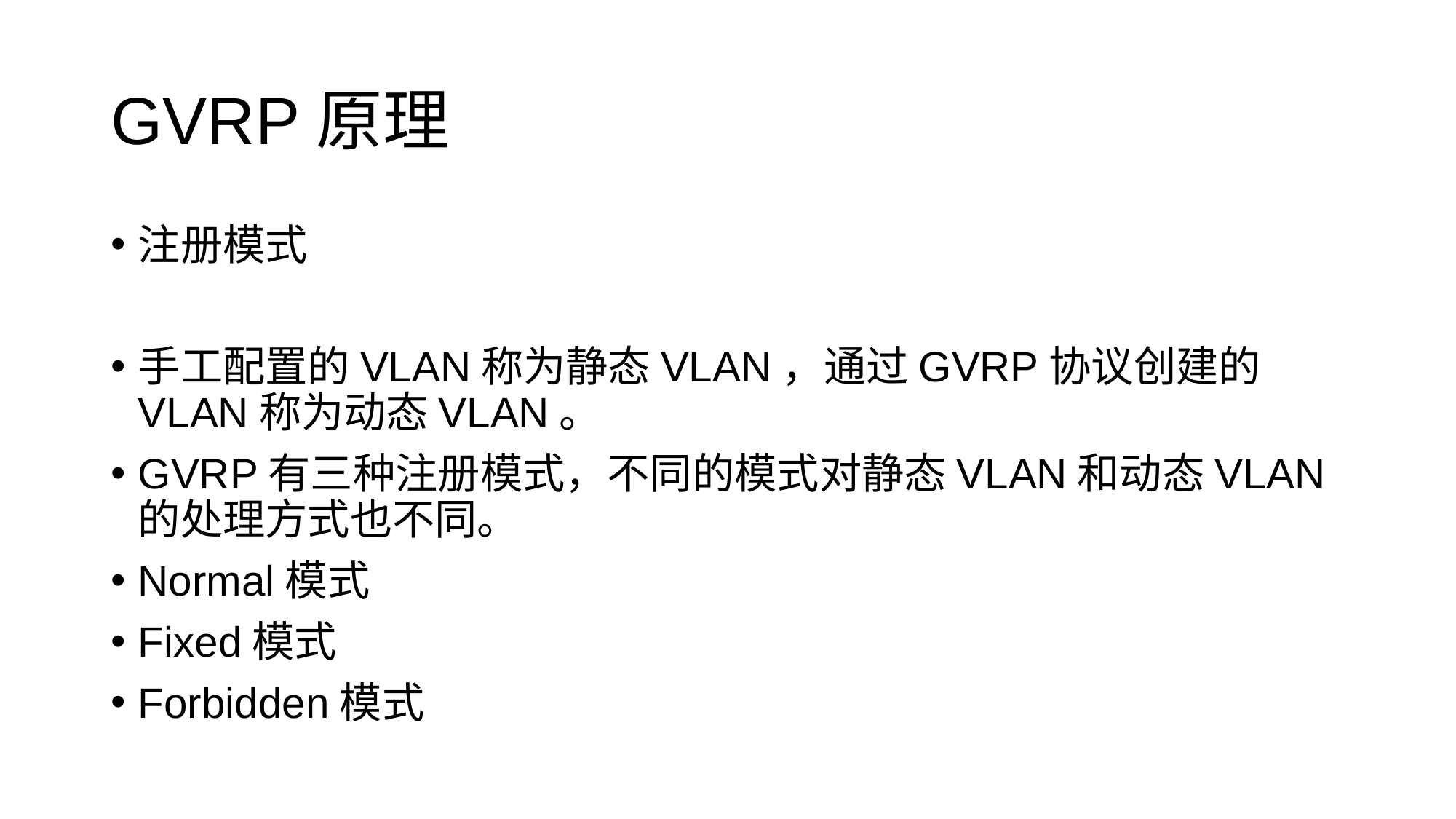

# GVRP原理
注册模式

手工配置的VLAN称为静态VLAN，通过GVRP协议创建的VLAN称为动态VLAN。
GVRP有三种注册模式，不同的模式对静态VLAN和动态VLAN的处理方式也不同。
Normal模式
Fixed模式
Forbidden模式